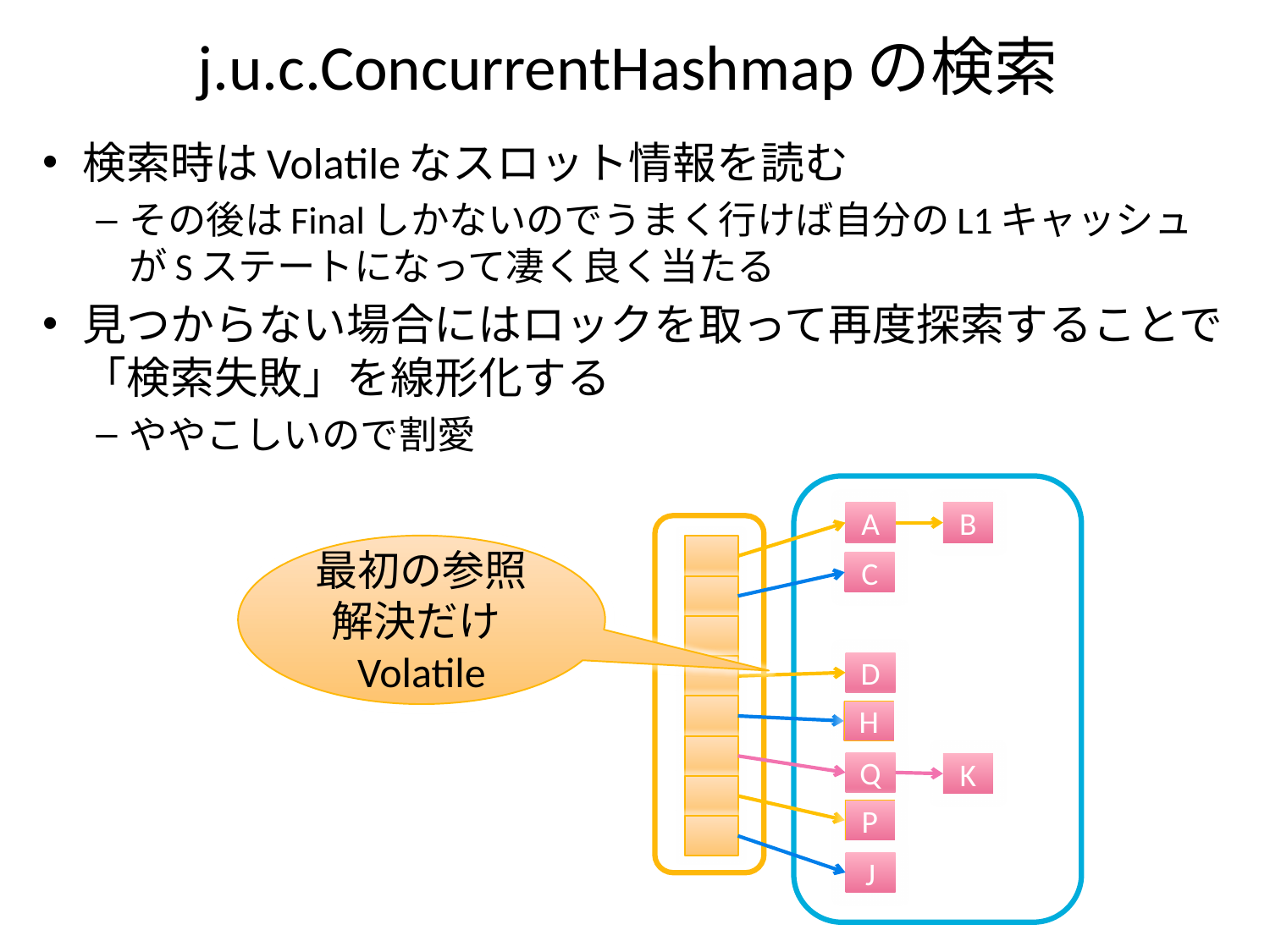

# j.u.c.ConcurrentHashmapの検索
検索時はVolatileなスロット情報を読む
その後はFinalしかないのでうまく行けば自分のL1キャッシュがSステートになって凄く良く当たる
見つからない場合にはロックを取って再度探索することで「検索失敗」を線形化する
ややこしいので割愛

A
B

最初の参照解決だけVolatile

C

D

H

Q
K

P

J